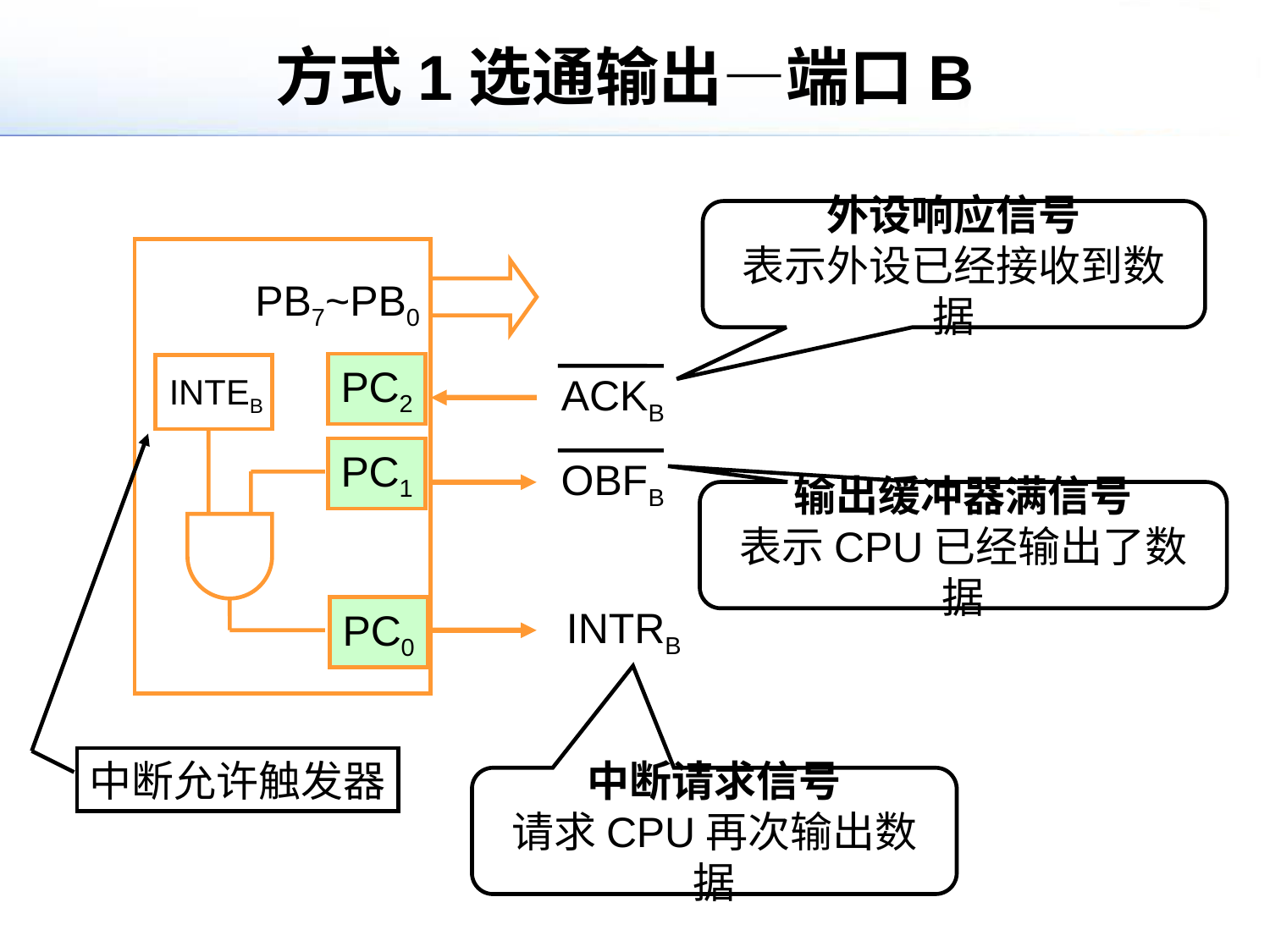

# 方式1选通输出—端口B
外设响应信号
表示外设已经接收到数据

PB7~PB0

PC2
INTEB
ACKB

PC1
OBFB

PC0
INTRB

中断允许触发器

输出缓冲器满信号
表示CPU已经输出了数据
中断请求信号
请求CPU再次输出数据